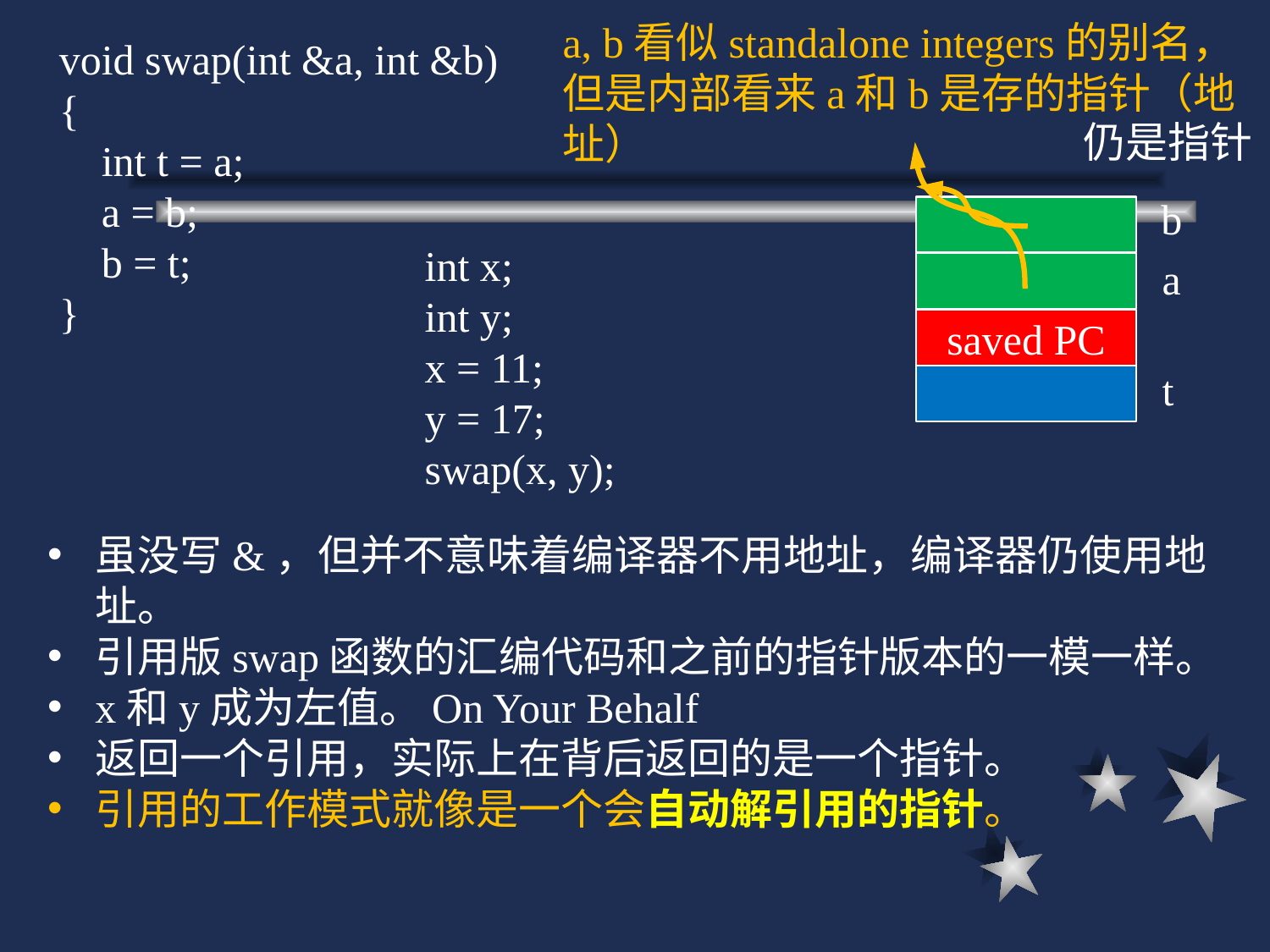

a, b看似standalone integers的别名，但是内部看来a和b是存的指针（地址）
void swap(int &a, int &b)
{
    int t = a;
    a = b;
    b = t;
}
仍是指针
b

int x;
int y;
x = 11;
y = 17;
swap(x, y);
a

saved PC
t

虽没写&，但并不意味着编译器不用地址，编译器仍使用地址。
引用版swap函数的汇编代码和之前的指针版本的一模一样。
x和y成为左值。On Your Behalf
返回一个引用，实际上在背后返回的是一个指针。
引用的工作模式就像是一个会自动解引用的指针。